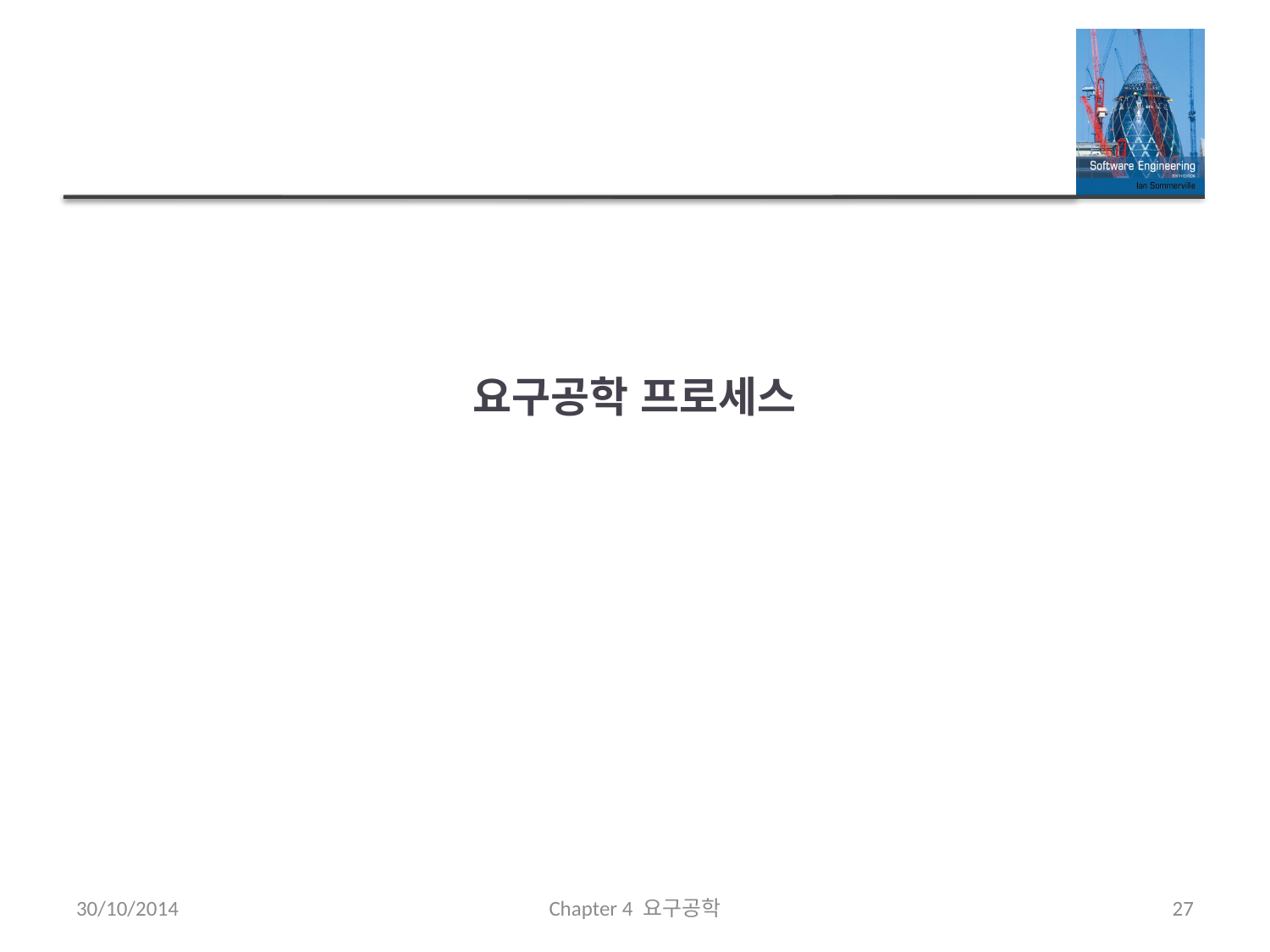

# 요구공학 프로세스
30/10/2014
Chapter 4 요구공학
27